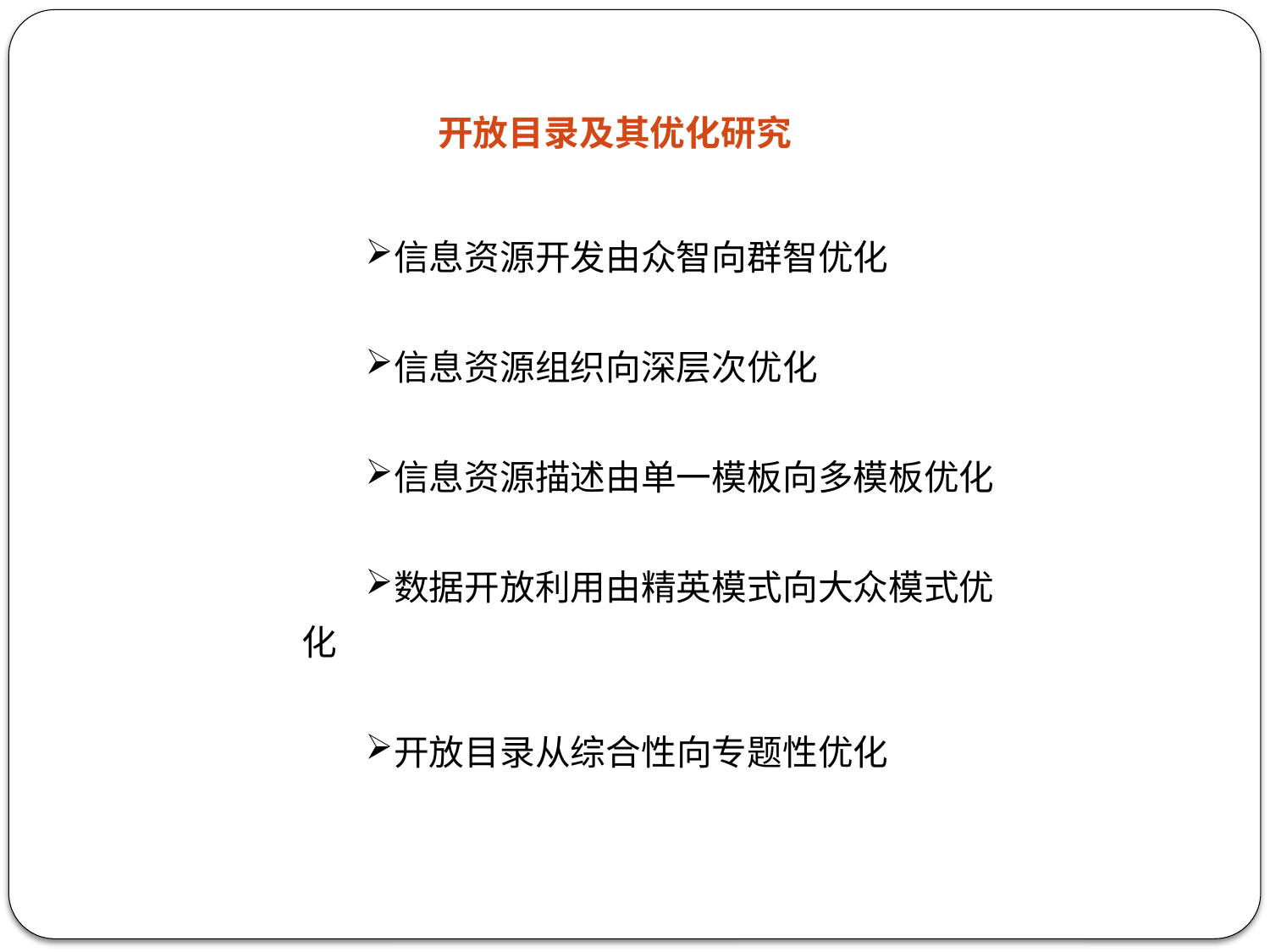

开放目录及其优化研究
信息资源开发由众智向群智优化

信息资源组织向深层次优化

信息资源描述由单一模板向多模板优化

数据开放利用由精英模式向大众模式优化

开放目录从综合性向专题性优化